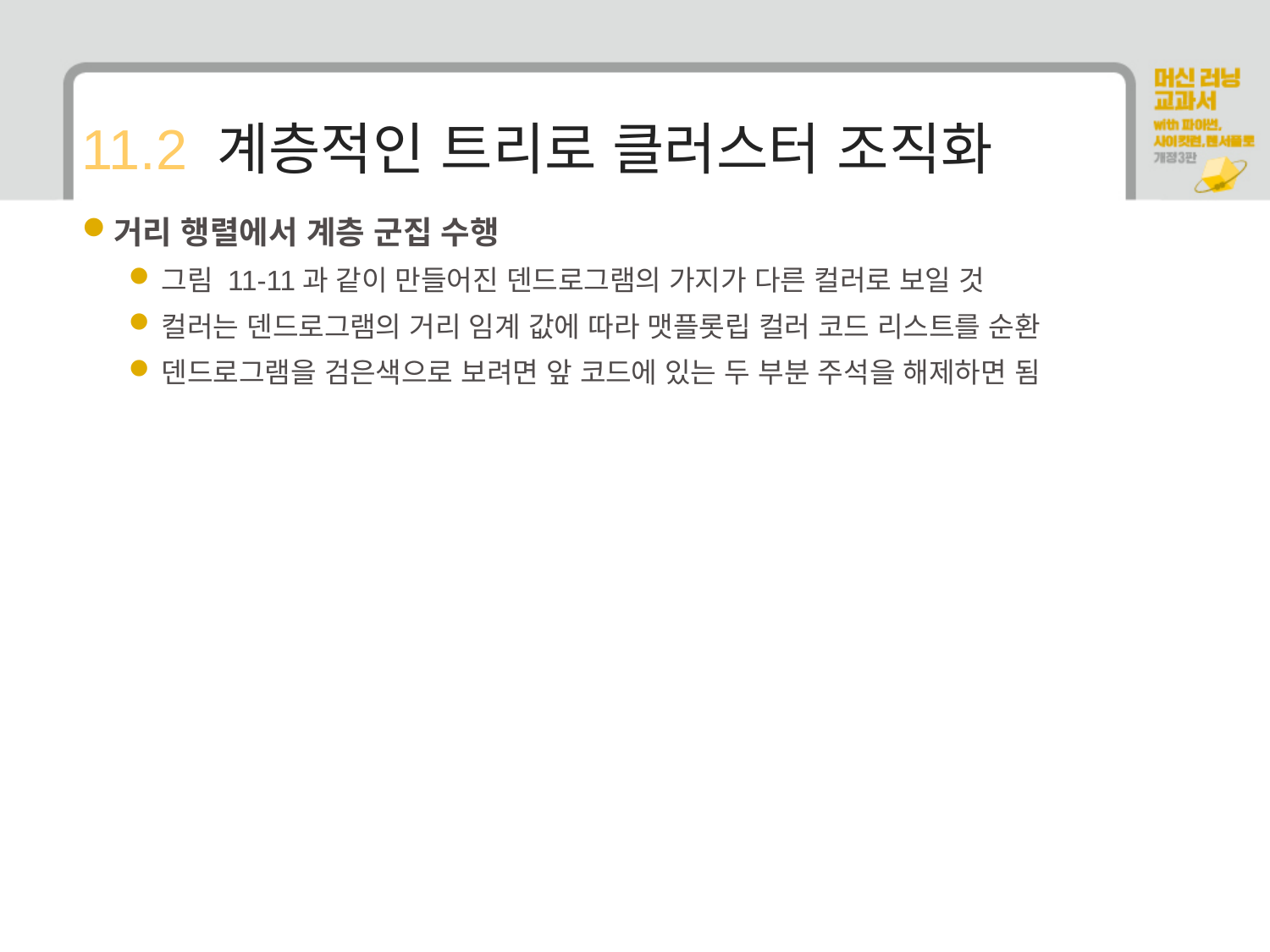

# 11.2 계층적인 트리로 클러스터 조직화
거리 행렬에서 계층 군집 수행
그림 11-11과 같이 만들어진 덴드로그램의 가지가 다른 컬러로 보일 것
컬러는 덴드로그램의 거리 임계 값에 따라 맷플롯립 컬러 코드 리스트를 순환
덴드로그램을 검은색으로 보려면 앞 코드에 있는 두 부분 주석을 해제하면 됨